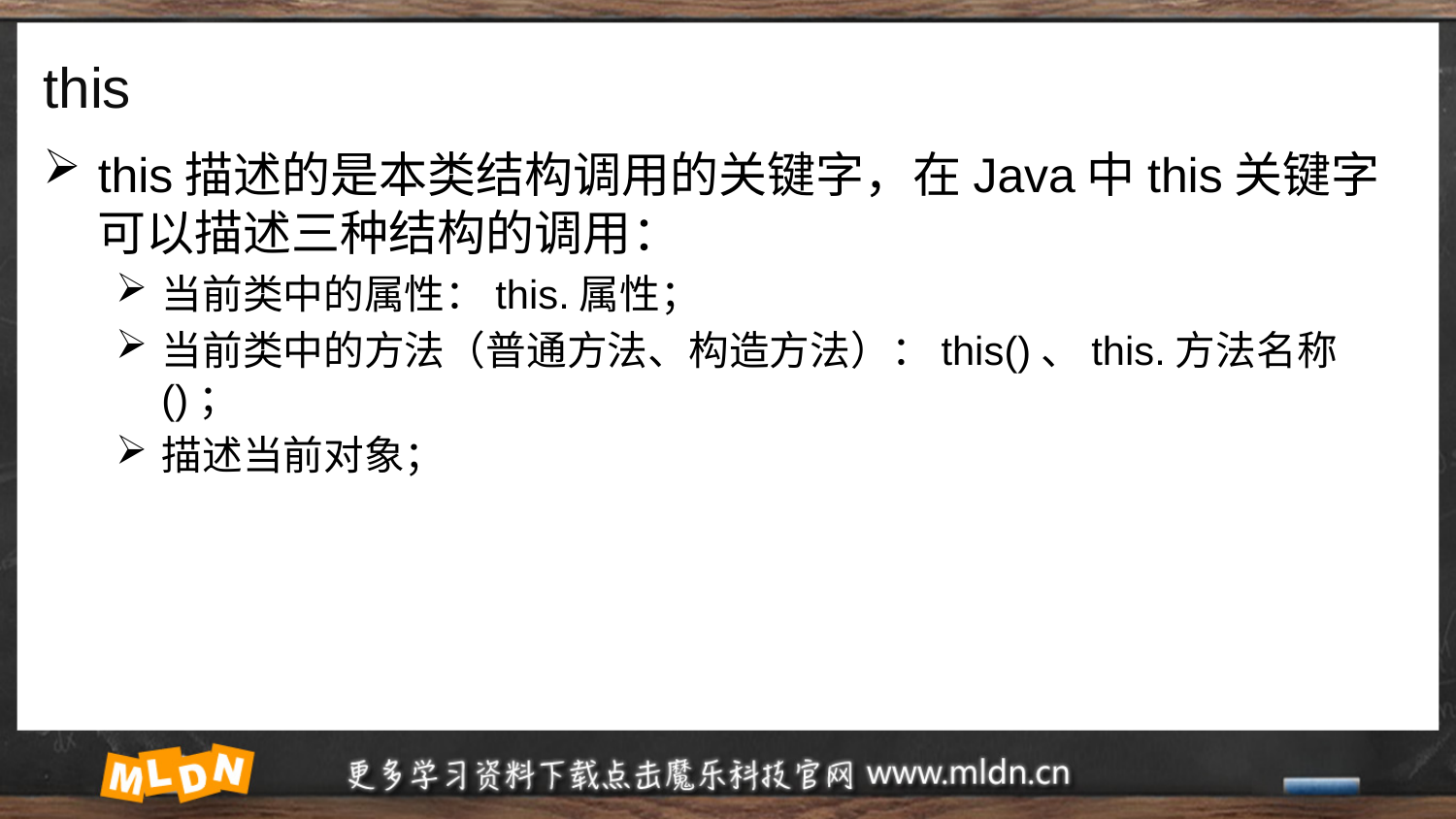

# this
this描述的是本类结构调用的关键字，在Java中this关键字可以描述三种结构的调用：
当前类中的属性：this.属性；
当前类中的方法（普通方法、构造方法）：this()、this.方法名称()；
描述当前对象；